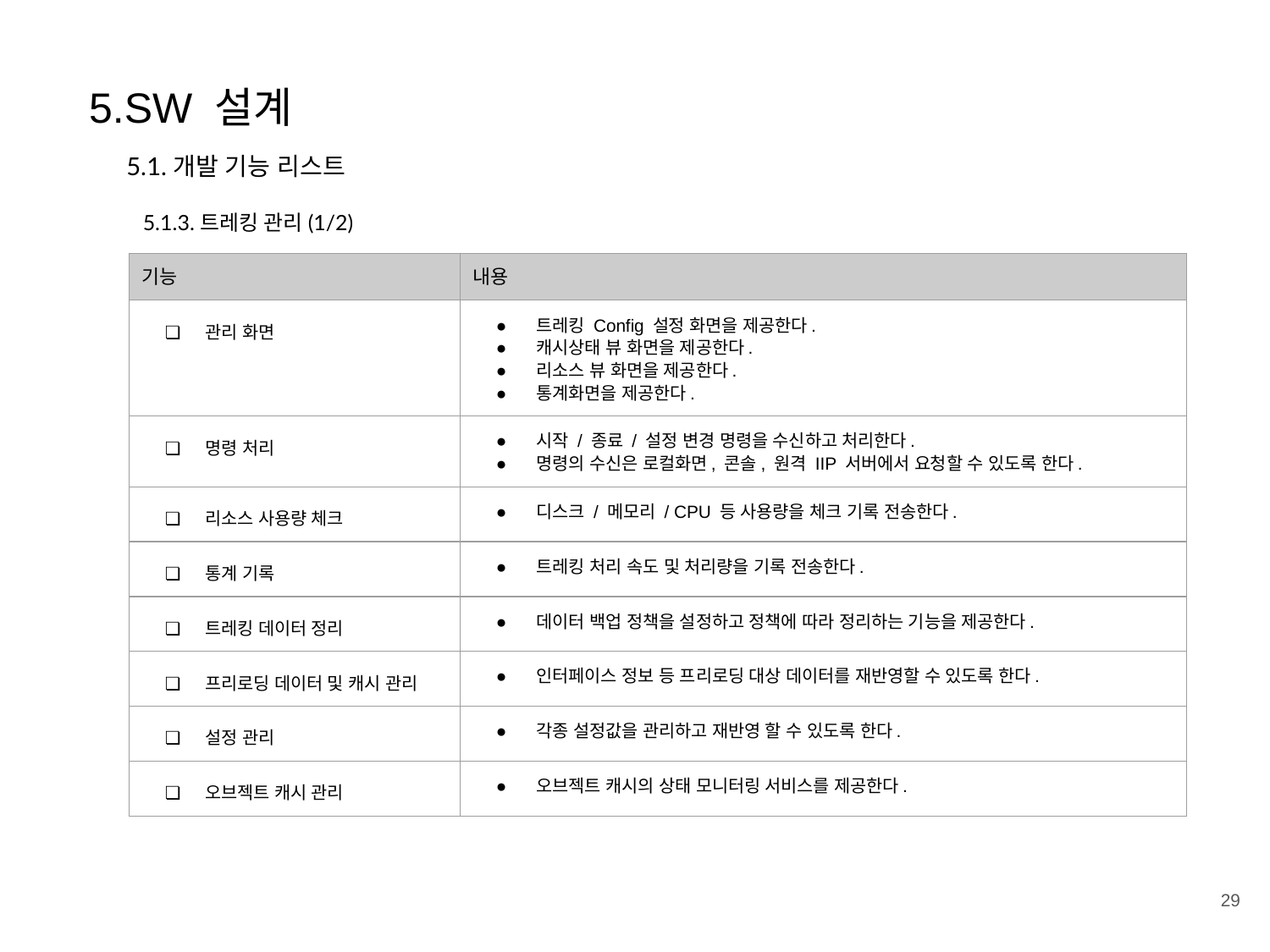

5.SW 설계
5.1.개발 기능 리스트
   5.1.3.트레킹 관리(1/2)
| 기능 | 내용 |
| --- | --- |
| 관리 화면 | 트레킹 Config 설정 화면을 제공한다. 캐시상태 뷰 화면을 제공한다. 리소스 뷰 화면을 제공한다. 통계화면을 제공한다. |
| 명령 처리 | 시작 / 종료 / 설정 변경 명령을 수신하고 처리한다. 명령의 수신은 로컬화면, 콘솔, 원격 IIP 서버에서 요청할 수 있도록 한다. |
| 리소스 사용량 체크 | 디스크 / 메모리 / CPU 등 사용량을 체크 기록 전송한다. |
| 통계 기록 | 트레킹 처리 속도 및 처리량을 기록 전송한다. |
| 트레킹 데이터 정리 | 데이터 백업 정책을 설정하고 정책에 따라 정리하는 기능을 제공한다. |
| 프리로딩 데이터 및 캐시 관리 | 인터페이스 정보 등 프리로딩 대상 데이터를 재반영할 수 있도록 한다. |
| 설정 관리 | 각종 설정값을 관리하고 재반영 할 수 있도록 한다. |
| 오브젝트 캐시 관리 | 오브젝트 캐시의 상태 모니터링 서비스를 제공한다. |
29